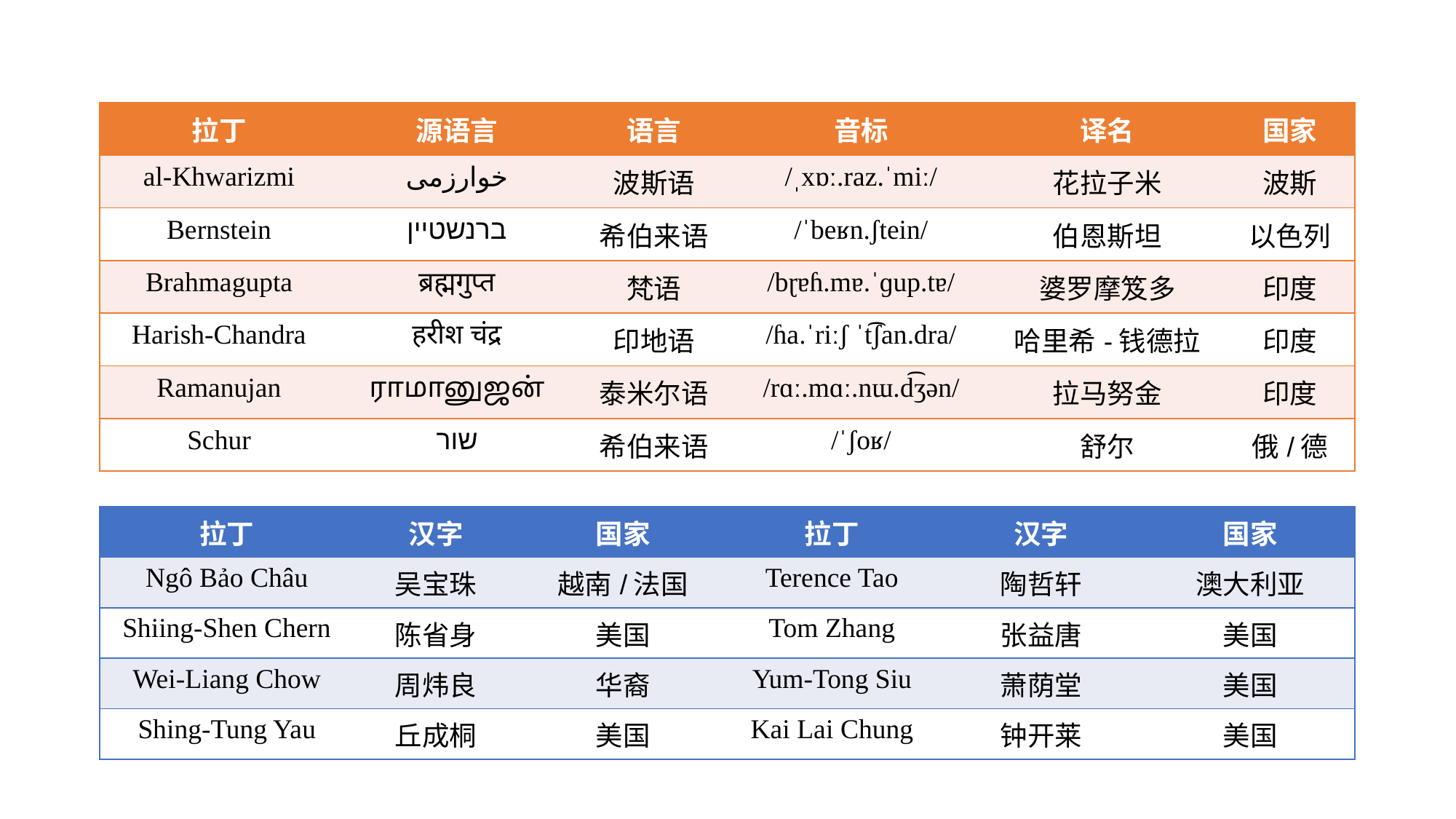

| 拉丁 | 源语言 | 语言 | 音标 | 译名 | 国家 |
| --- | --- | --- | --- | --- | --- |
| al-Khwarizmi | خوارزمی | 波斯语 | /ˌxɒː.raz.ˈmiː/ | 花拉子米 | 波斯 |
| Bernstein | ברנשטיין | 希伯来语 | /ˈbeʁn.ʃtein/ | 伯恩斯坦 | 以色列 |
| Brahmagupta | ब्रह्मगुप्त | 梵语 | /bɽɐɦ.mɐ.ˈɡup.tɐ/ | 婆罗摩笈多 | 印度 |
| Harish-Chandra | हरीश चंद्र | 印地语 | /ɦa.ˈriːʃ ˈt͡ʃan.dra/ | 哈里希-钱德拉 | 印度 |
| Ramanujan | ராமானுஜன் | 泰米尔语 | /rɑː.mɑː.nɯ.d͡ʒən/ | 拉马努金 | 印度 |
| Schur | שור | 希伯来语 | /ˈʃoʁ/ | 舒尔 | 俄/德 |
| 拉丁 | 汉字 | 国家 | 拉丁 | 汉字 | 国家 |
| --- | --- | --- | --- | --- | --- |
| Ngô Bảo Châu | 吴宝珠 | 越南/法国 | Terence Tao | 陶哲轩 | 澳大利亚 |
| Shiing-Shen Chern | 陈省身 | 美国 | Tom Zhang | 张益唐 | 美国 |
| Wei-Liang Chow | 周炜良 | 华裔 | Yum-Tong Siu | 萧荫堂 | 美国 |
| Shing-Tung Yau | 丘成桐 | 美国 | Kai Lai Chung | 钟开莱 | 美国 |